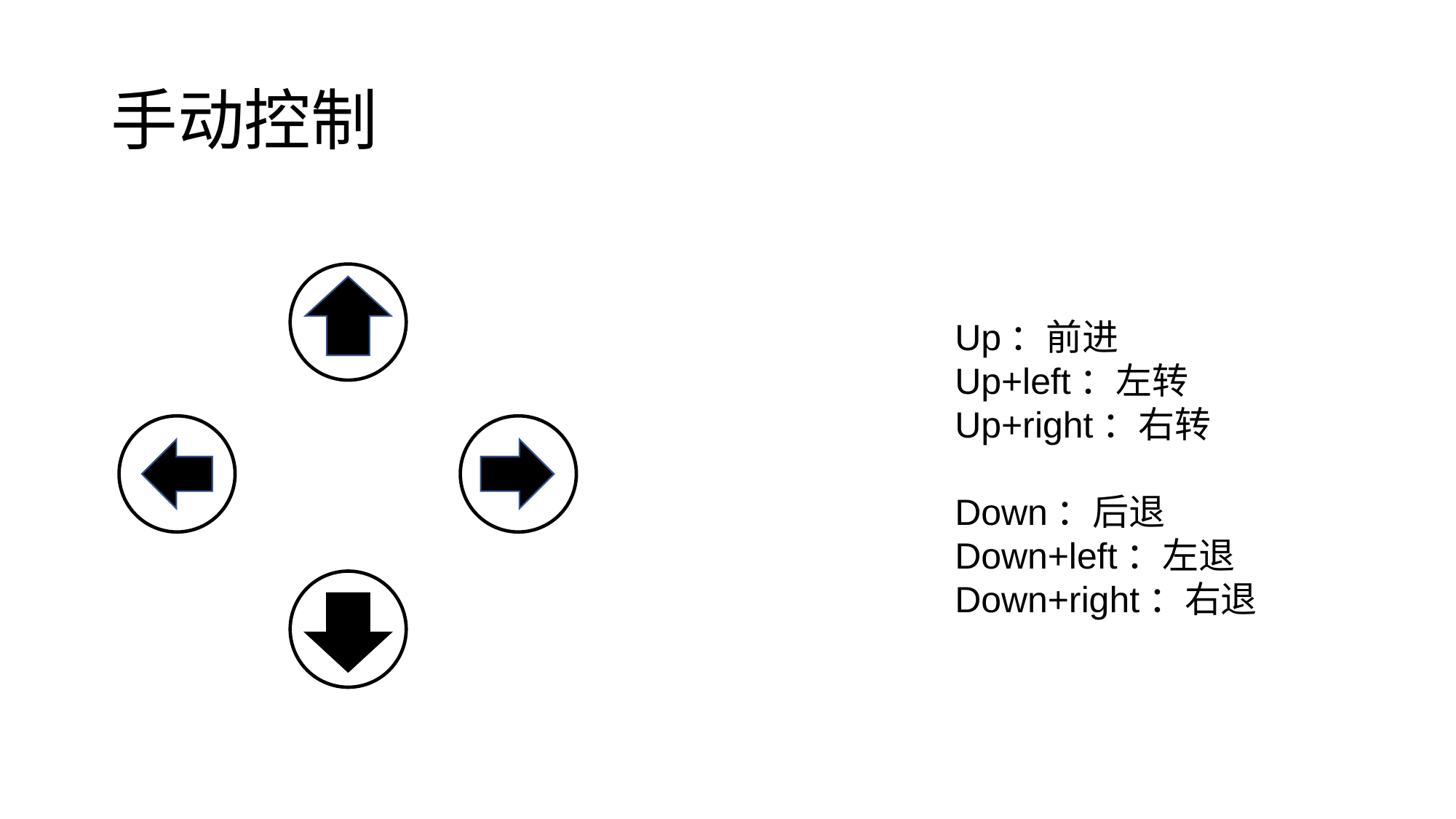

# 手动控制

Up：前进
Up+left：左转
Up+right：右转

Down：后退
Down+left：左退
Down+right：右退